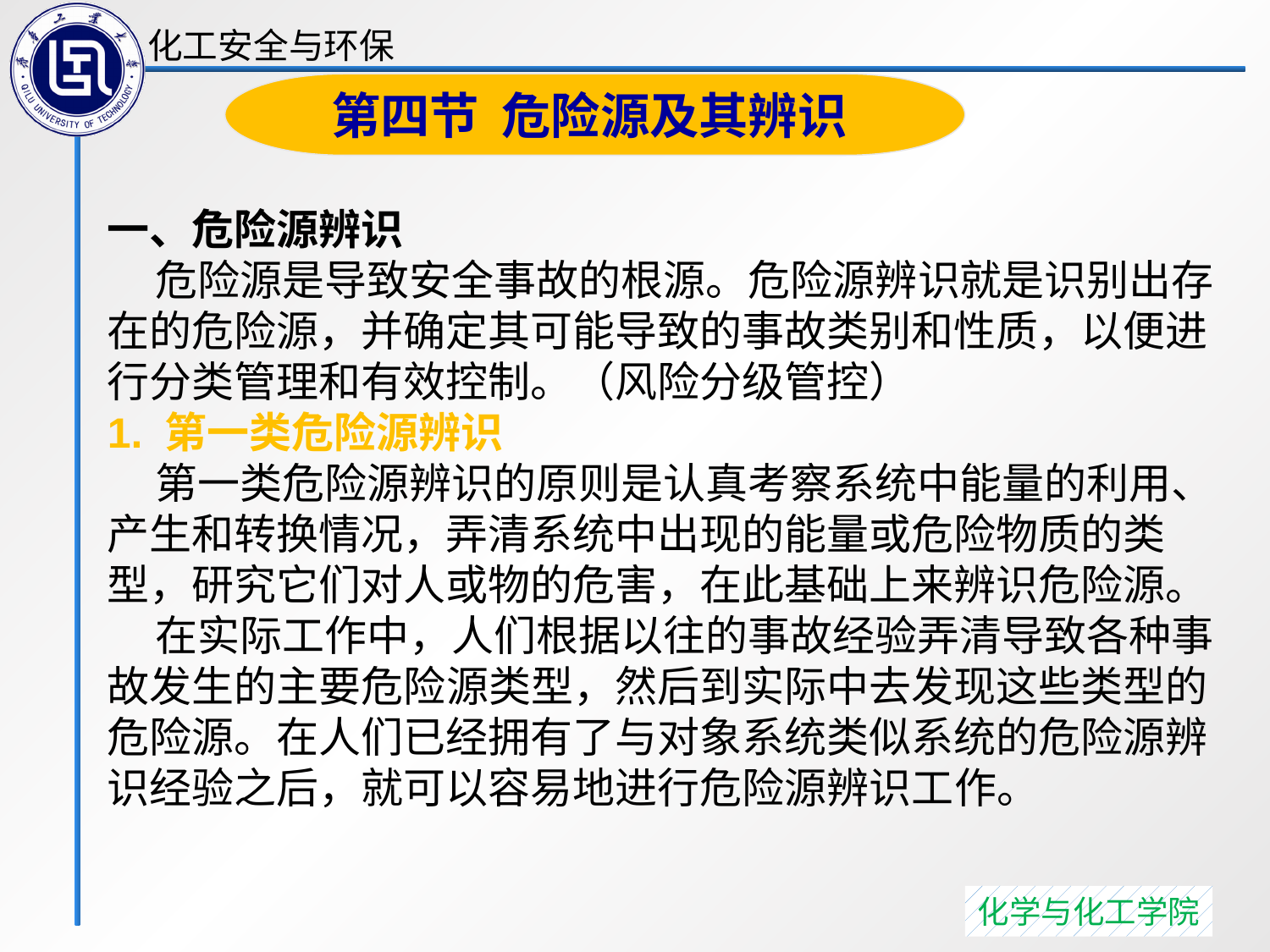

第四节  危险源及其辨识
一、危险源辨识
    危险源是导致安全事故的根源。危险源辨识就是识别出存在的危险源，并确定其可能导致的事故类别和性质，以便进行分类管理和有效控制。（风险分级管控）
1. 第一类危险源辨识
    第一类危险源辨识的原则是认真考察系统中能量的利用、产生和转换情况，弄清系统中出现的能量或危险物质的类型，研究它们对人或物的危害，在此基础上来辨识危险源。
    在实际工作中，人们根据以往的事故经验弄清导致各种事故发生的主要危险源类型，然后到实际中去发现这些类型的危险源。在人们已经拥有了与对象系统类似系统的危险源辨识经验之后，就可以容易地进行危险源辨识工作。